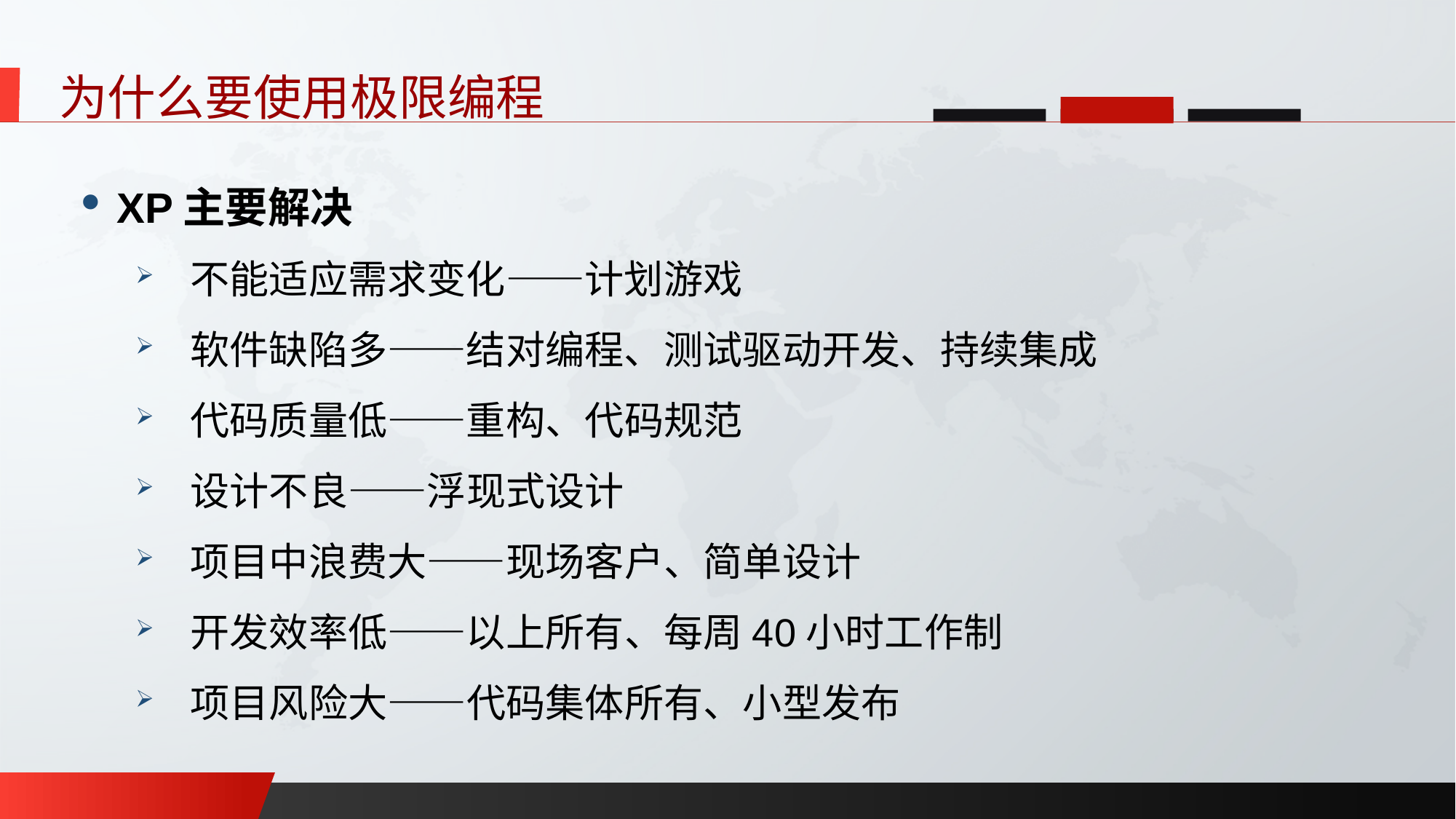

为什么要使用极限编程

XP主要解决
不能适应需求变化——计划游戏
软件缺陷多——结对编程、测试驱动开发、持续集成
代码质量低——重构、代码规范
设计不良——浮现式设计
项目中浪费大——现场客户、简单设计
开发效率低——以上所有、每周40小时工作制
项目风险大——代码集体所有、小型发布